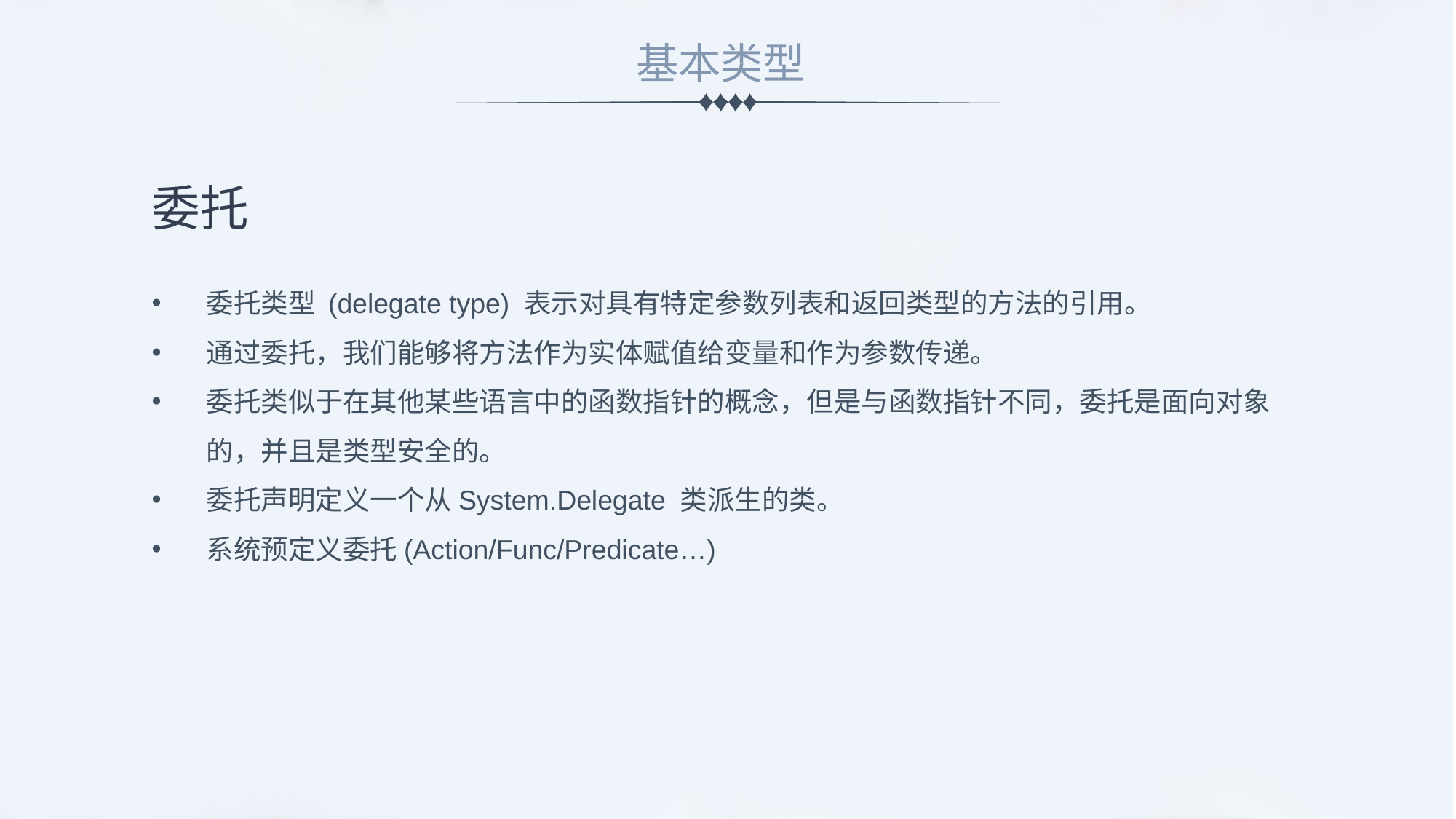

委托
委托类型 (delegate type) 表示对具有特定参数列表和返回类型的方法的引用。
通过委托，我们能够将方法作为实体赋值给变量和作为参数传递。
委托类似于在其他某些语言中的函数指针的概念，但是与函数指针不同，委托是面向对象的，并且是类型安全的。
委托声明定义一个从System.Delegate 类派生的类。
系统预定义委托(Action/Func/Predicate…)